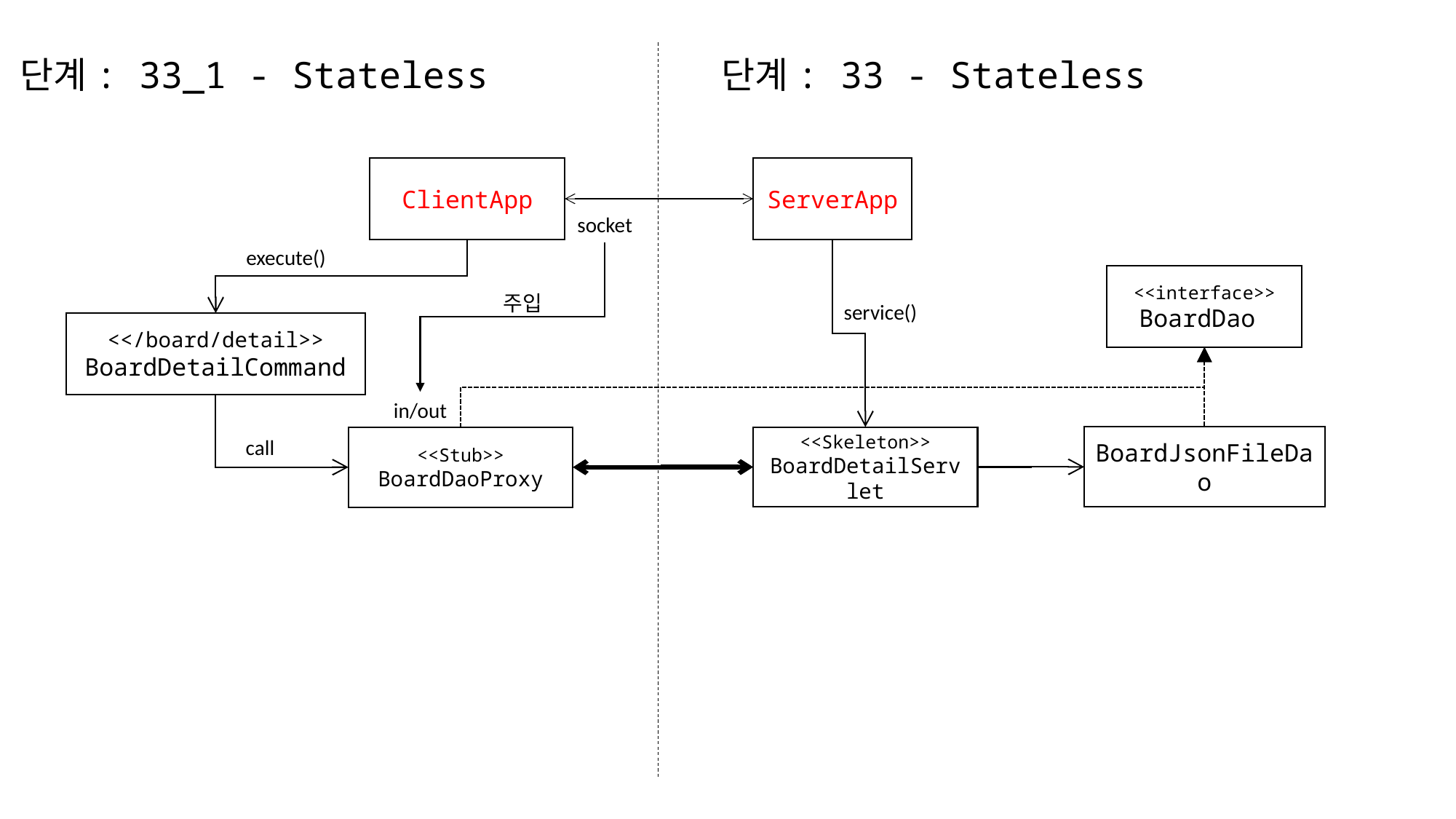

단계: 33_1 - Stateless
단계: 33 - Stateless
ClientApp
ServerApp
socket
execute()
<<interface>>
BoardDao
주입
service()
<</board/detail>>
BoardDetailCommand
in/out
BoardJsonFileDao
<<Skeleton>>
BoardDetailServlet
<<Stub>>
BoardDaoProxy
call